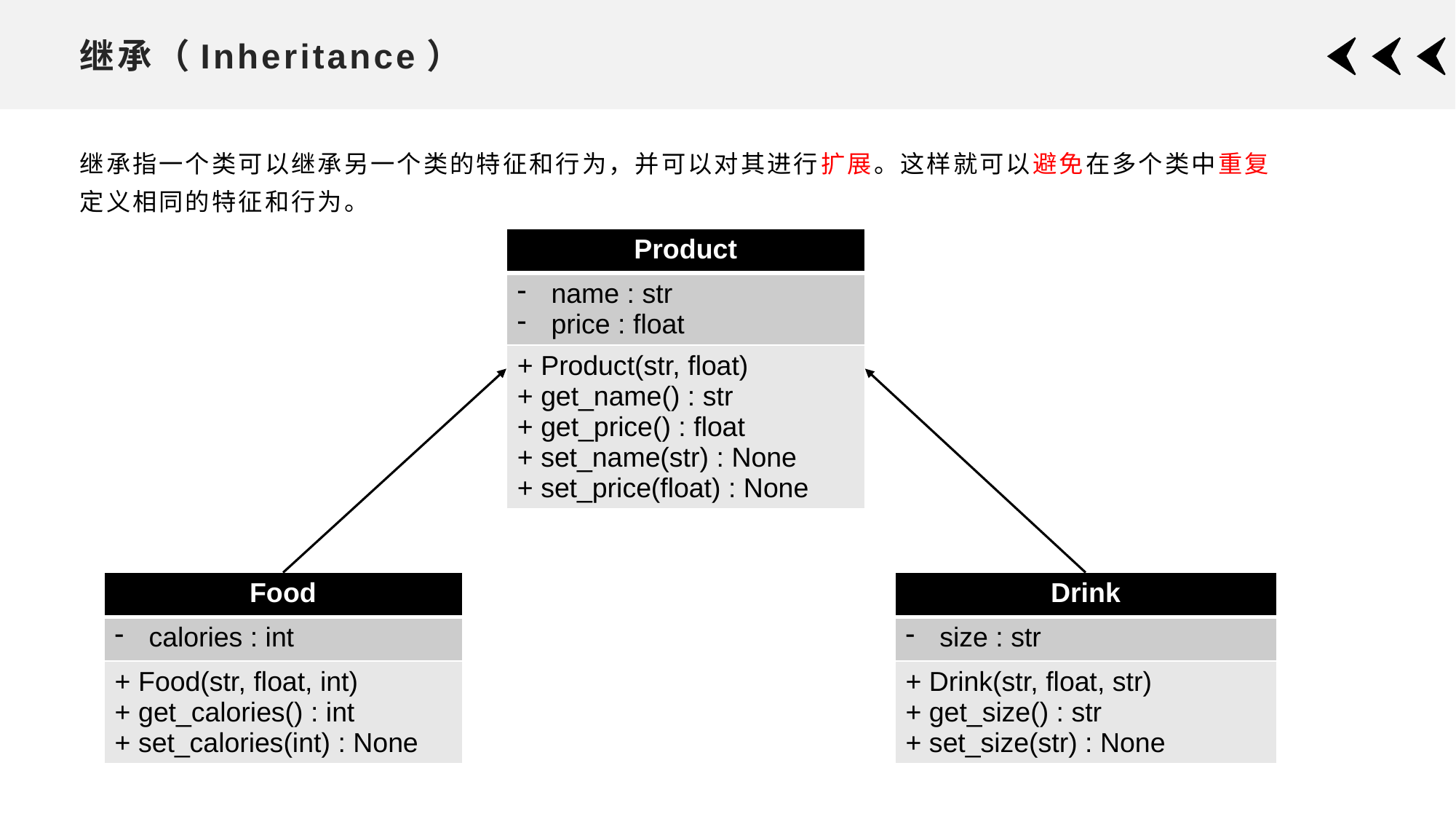

# 继承（Inheritance）
继承指一个类可以继承另一个类的特征和行为，并可以对其进行扩展。这样就可以避免在多个类中重复定义相同的特征和行为。
| Product |
| --- |
| name : str price : float |
| + Product(str, float) + get\_name() : str + get\_price() : float + set\_name(str) : None + set\_price(float) : None |
| Food |
| --- |
| calories : int |
| + Food(str, float, int) + get\_calories() : int + set\_calories(int) : None |
| Drink |
| --- |
| size : str |
| + Drink(str, float, str) + get\_size() : str + set\_size(str) : None |